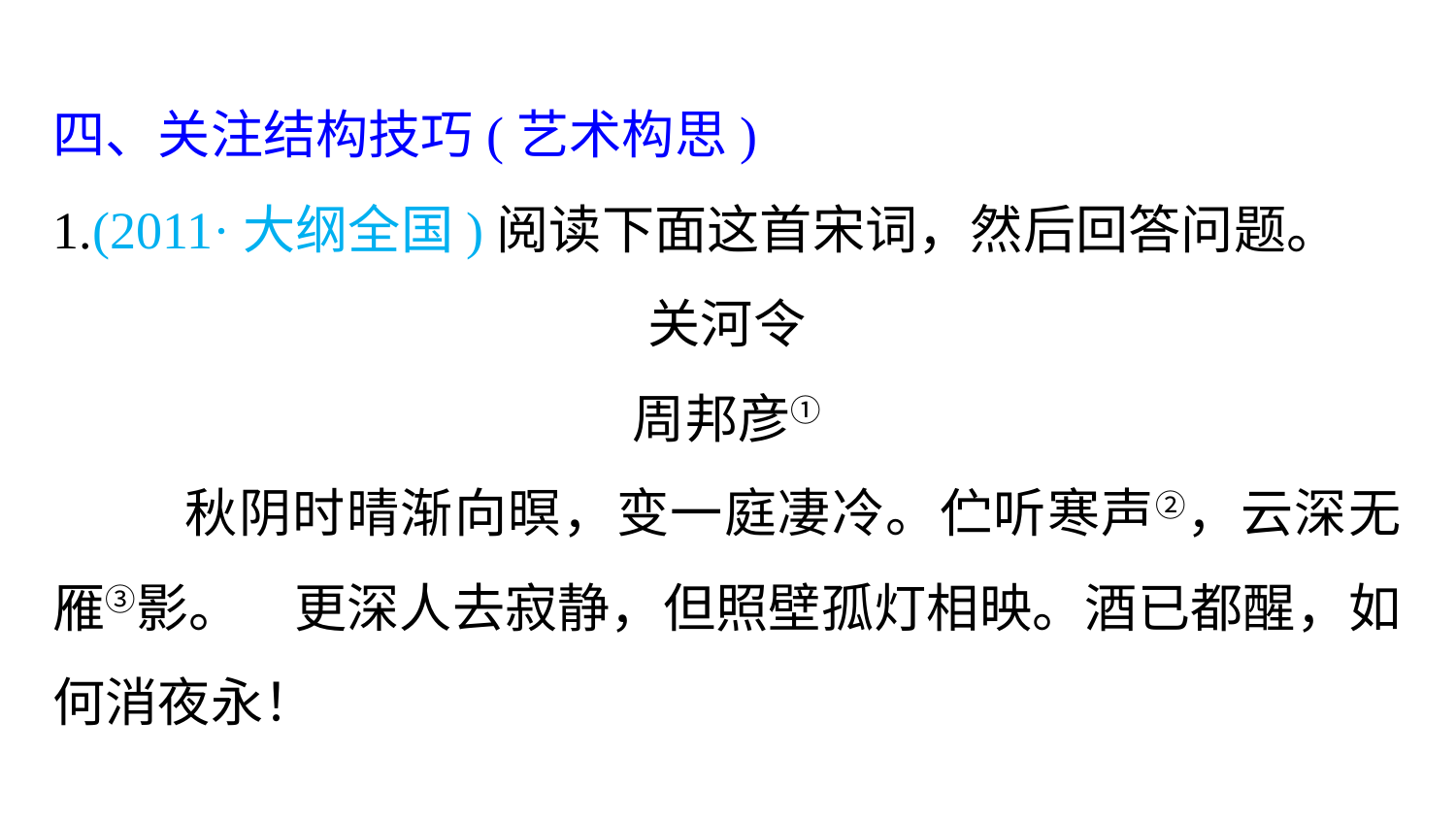

四、关注结构技巧(艺术构思)
1.(2011·大纲全国)阅读下面这首宋词，然后回答问题。
关河令
周邦彦①
         秋阴时晴渐向暝，变一庭凄冷。伫听寒声②，云深无雁③影。　更深人去寂静，但照壁孤灯相映。酒已都醒，如何消夜永！